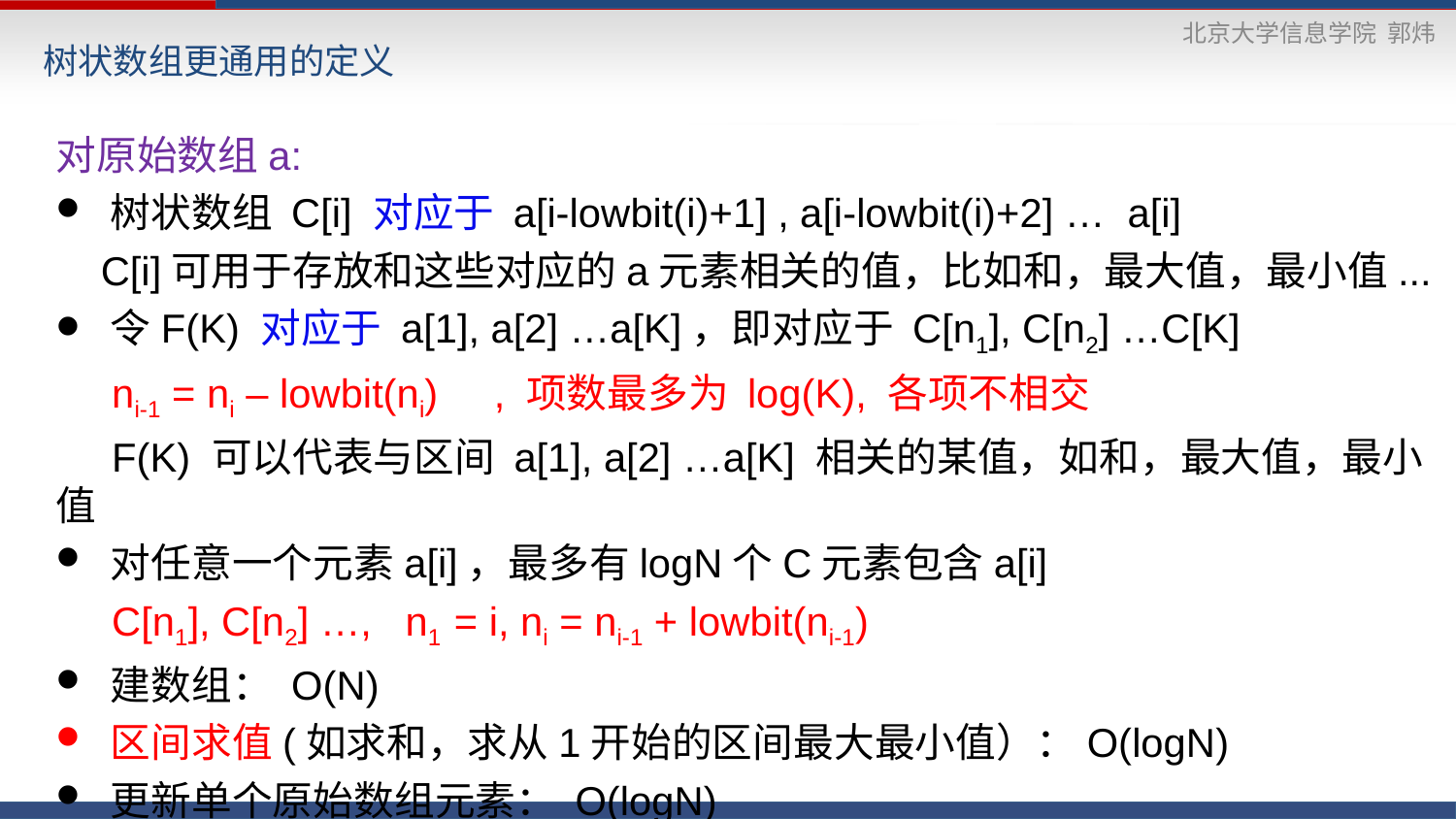

# 树状数组更通用的定义
对原始数组a:
树状数组 C[i] 对应于 a[i-lowbit(i)+1] , a[i-lowbit(i)+2] …  a[i]
    C[i]可用于存放和这些对应的a元素相关的值，比如和，最大值，最小值...
令F(K) 对应于 a[1], a[2] …a[K]，即对应于 C[n1], C[n2] …C[K]
     ni-1 = ni – lowbit(ni)     , 项数最多为 log(K), 各项不相交
     F(K) 可以代表与区间 a[1], a[2] …a[K] 相关的某值，如和，最大值，最小值
对任意一个元素a[i]，最多有logN个C元素包含a[i]
     C[n1], C[n2] …,   n1  = i, ni = ni-1 + lowbit(ni-1)
建数组： O(N)
区间求值(如求和，求从1开始的区间最大最小值）：O(logN)
更新单个原始数组元素： O(logN)